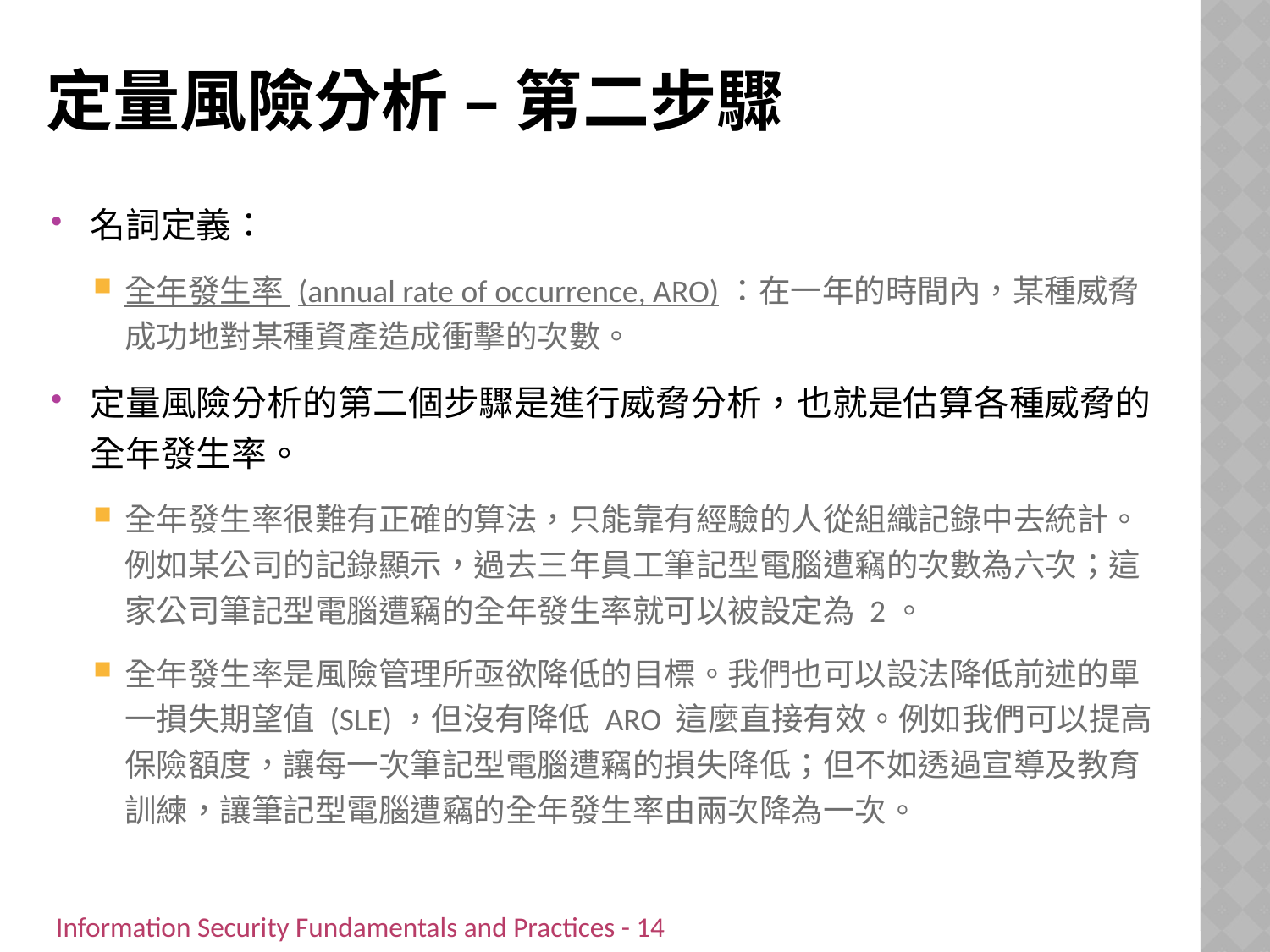

# 定量風險分析 – 第二步驟
名詞定義：
全年發生率 (annual rate of occurrence, ARO)：在一年的時間內，某種威脅成功地對某種資產造成衝擊的次數。
定量風險分析的第二個步驟是進行威脅分析，也就是估算各種威脅的全年發生率。
全年發生率很難有正確的算法，只能靠有經驗的人從組織記錄中去統計。例如某公司的記錄顯示，過去三年員工筆記型電腦遭竊的次數為六次；這家公司筆記型電腦遭竊的全年發生率就可以被設定為 2。
全年發生率是風險管理所亟欲降低的目標。我們也可以設法降低前述的單一損失期望值 (SLE)，但沒有降低 ARO 這麼直接有效。例如我們可以提高保險額度，讓每一次筆記型電腦遭竊的損失降低；但不如透過宣導及教育訓練，讓筆記型電腦遭竊的全年發生率由兩次降為一次。